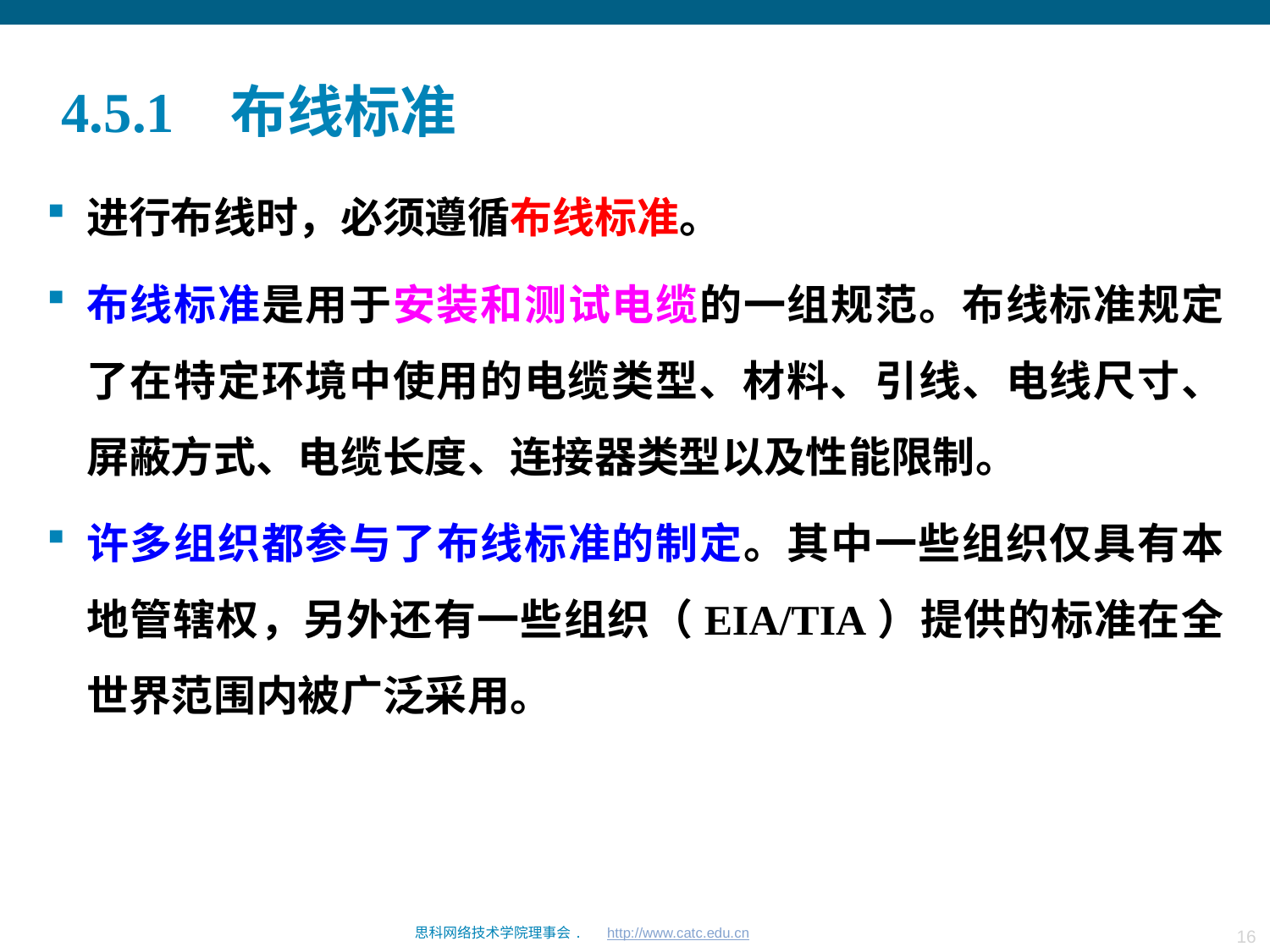

# 4.5.1   布线标准
进行布线时，必须遵循布线标准。
布线标准是用于安装和测试电缆的一组规范。布线标准规定了在特定环境中使用的电缆类型、材料、引线、电线尺寸、屏蔽方式、电缆长度、连接器类型以及性能限制。
许多组织都参与了布线标准的制定。其中一些组织仅具有本地管辖权，另外还有一些组织（EIA/TIA）提供的标准在全世界范围内被广泛采用。